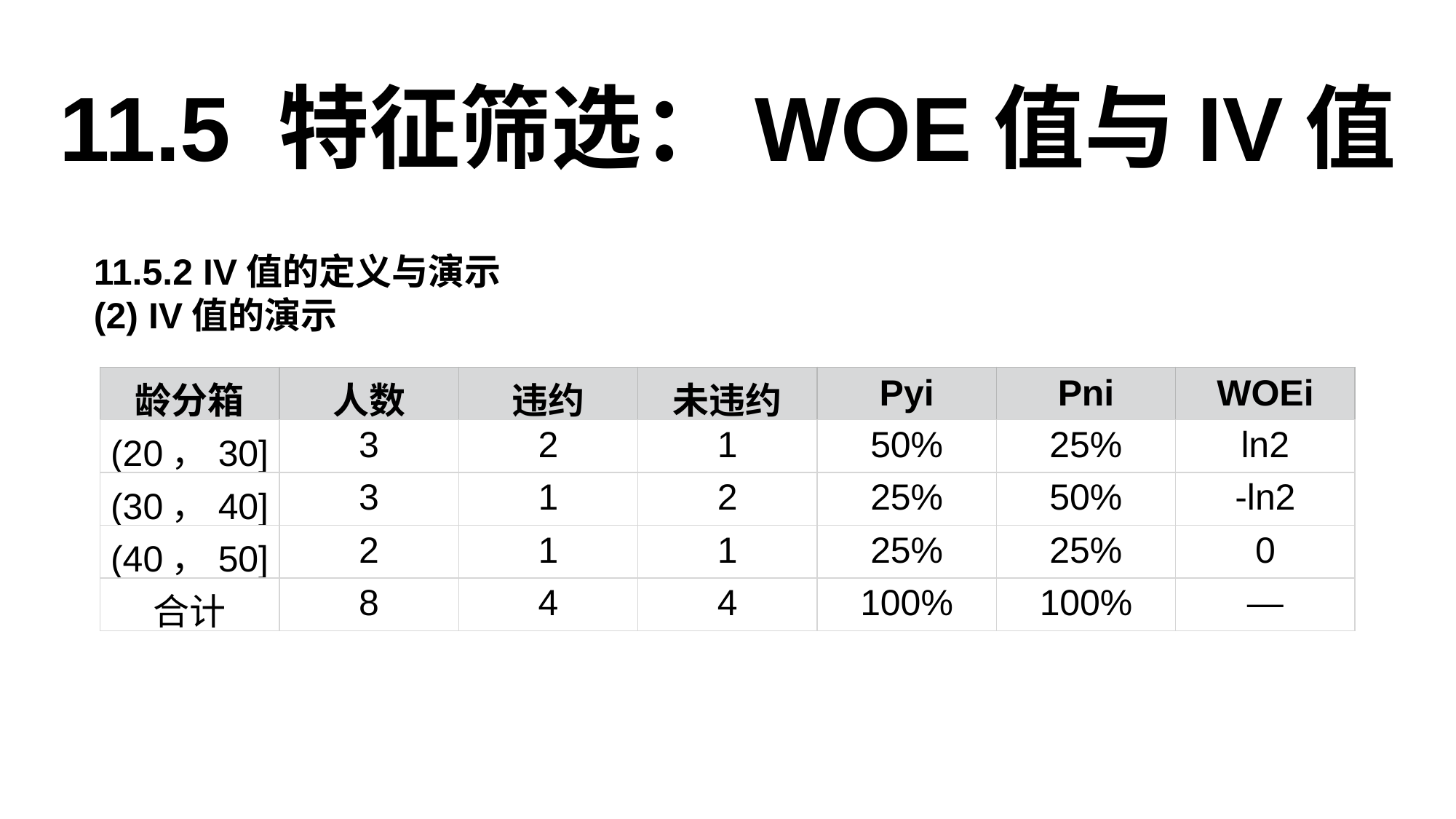

11.5 特征筛选：WOE值与IV值
11.5.2 IV值的定义与演示
(2) IV值的演示
| 龄分箱 | 人数 | 违约 | 未违约 | Pyi | Pni | WOEi |
| --- | --- | --- | --- | --- | --- | --- |
| (20，30] | 3 | 2 | 1 | 50% | 25% | ln2 |
| (30，40] | 3 | 1 | 2 | 25% | 50% | -ln2 |
| (40，50] | 2 | 1 | 1 | 25% | 25% | 0 |
| 合计 | 8 | 4 | 4 | 100% | 100% | — |